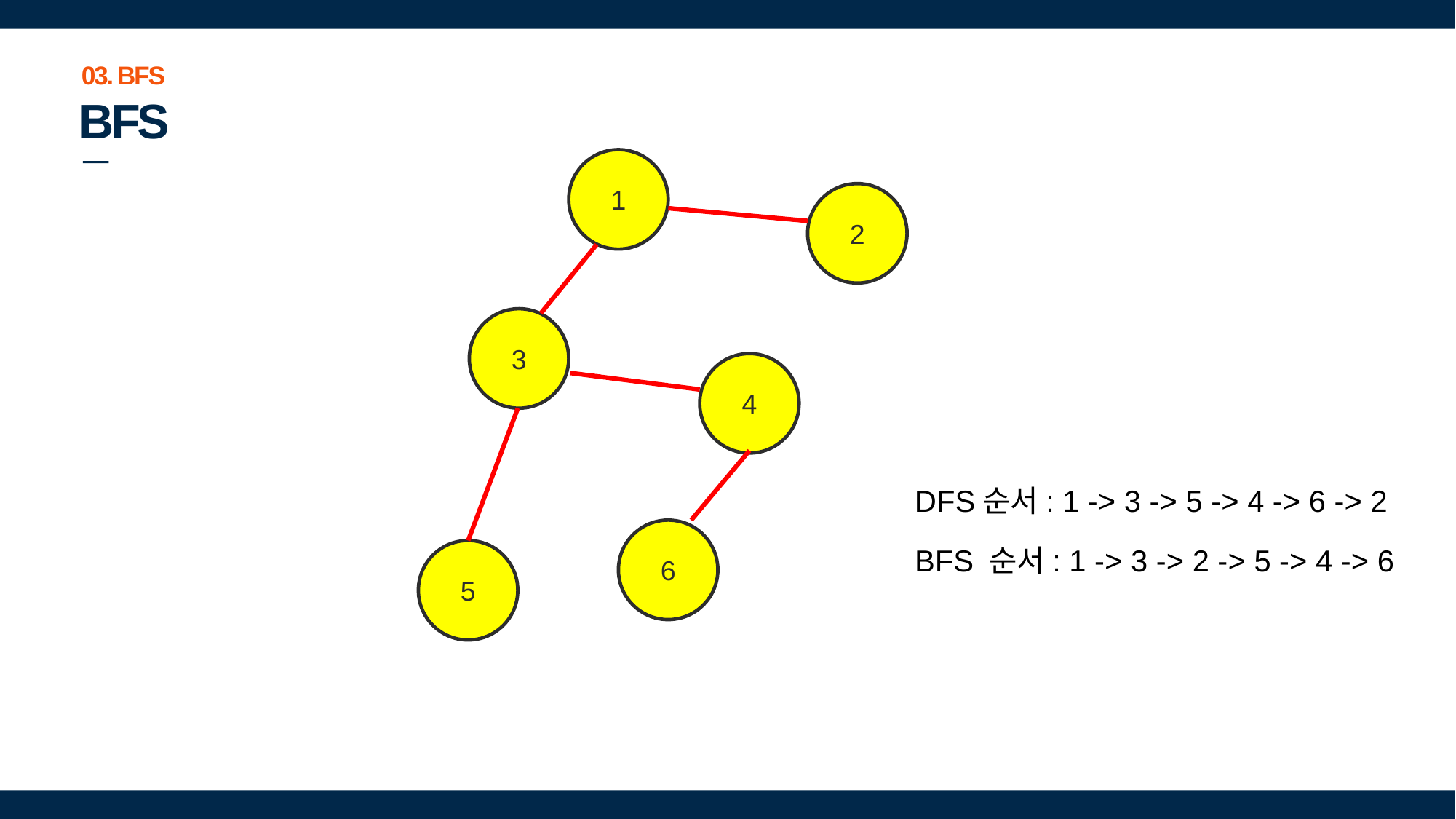

03. BFS

BFS
1
2
3
4
DFS순서: 1 -> 3 -> 5 -> 4 -> 6 -> 2
6
BFS 순서: 1 -> 3 -> 2 -> 5 -> 4 -> 6
5